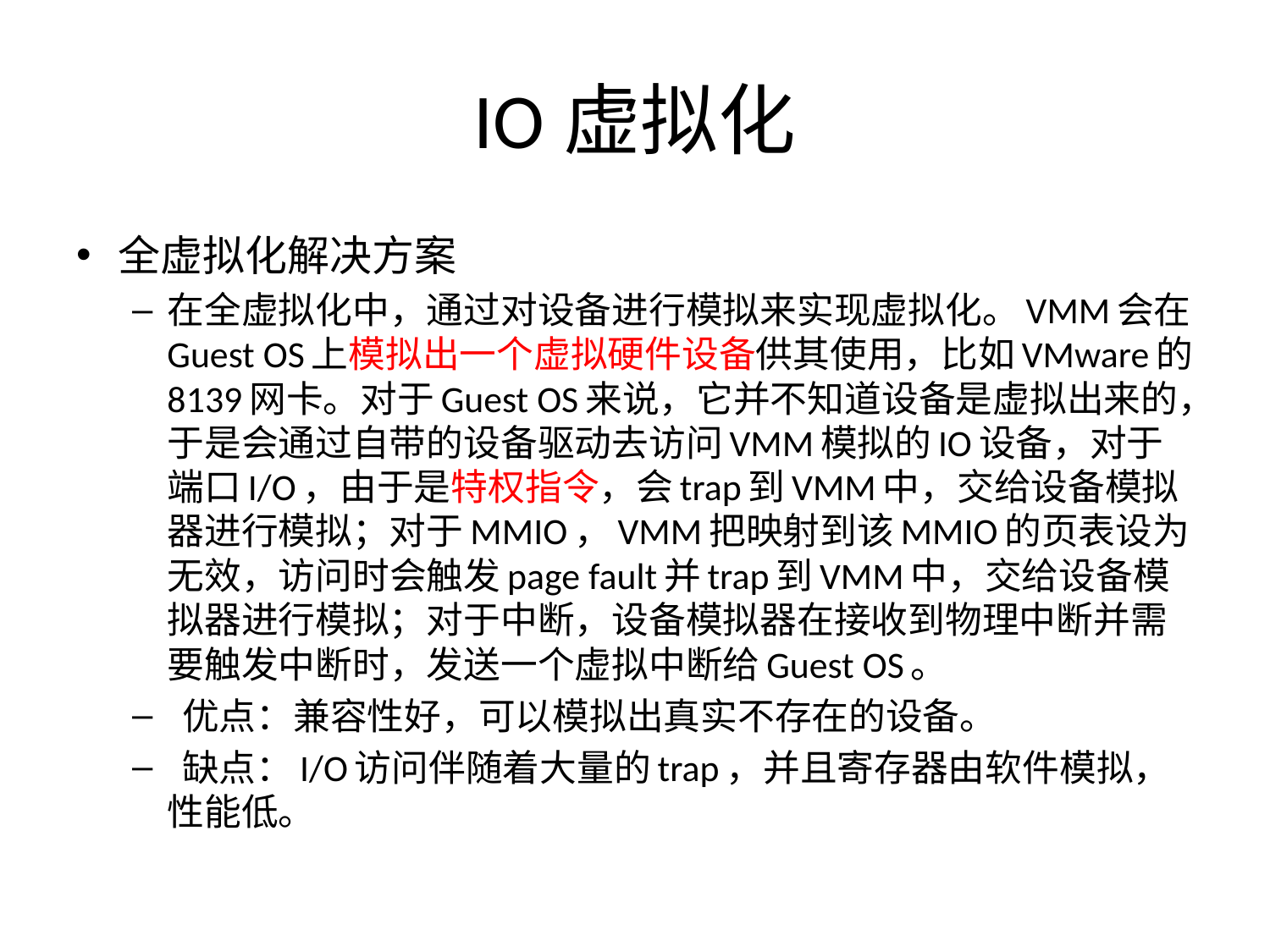

# IO虚拟化
全虚拟化解决方案
在全虚拟化中，通过对设备进行模拟来实现虚拟化。VMM会在Guest OS上模拟出一个虚拟硬件设备供其使用，比如VMware的8139网卡。对于Guest OS来说，它并不知道设备是虚拟出来的，于是会通过自带的设备驱动去访问VMM模拟的IO设备，对于端口I/O，由于是特权指令，会trap到VMM中，交给设备模拟器进行模拟；对于MMIO，VMM把映射到该MMIO的页表设为无效，访问时会触发page fault并trap到VMM中，交给设备模拟器进行模拟；对于中断，设备模拟器在接收到物理中断并需要触发中断时，发送一个虚拟中断给Guest OS。
 优点：兼容性好，可以模拟出真实不存在的设备。
 缺点：I/O访问伴随着大量的trap，并且寄存器由软件模拟，性能低。